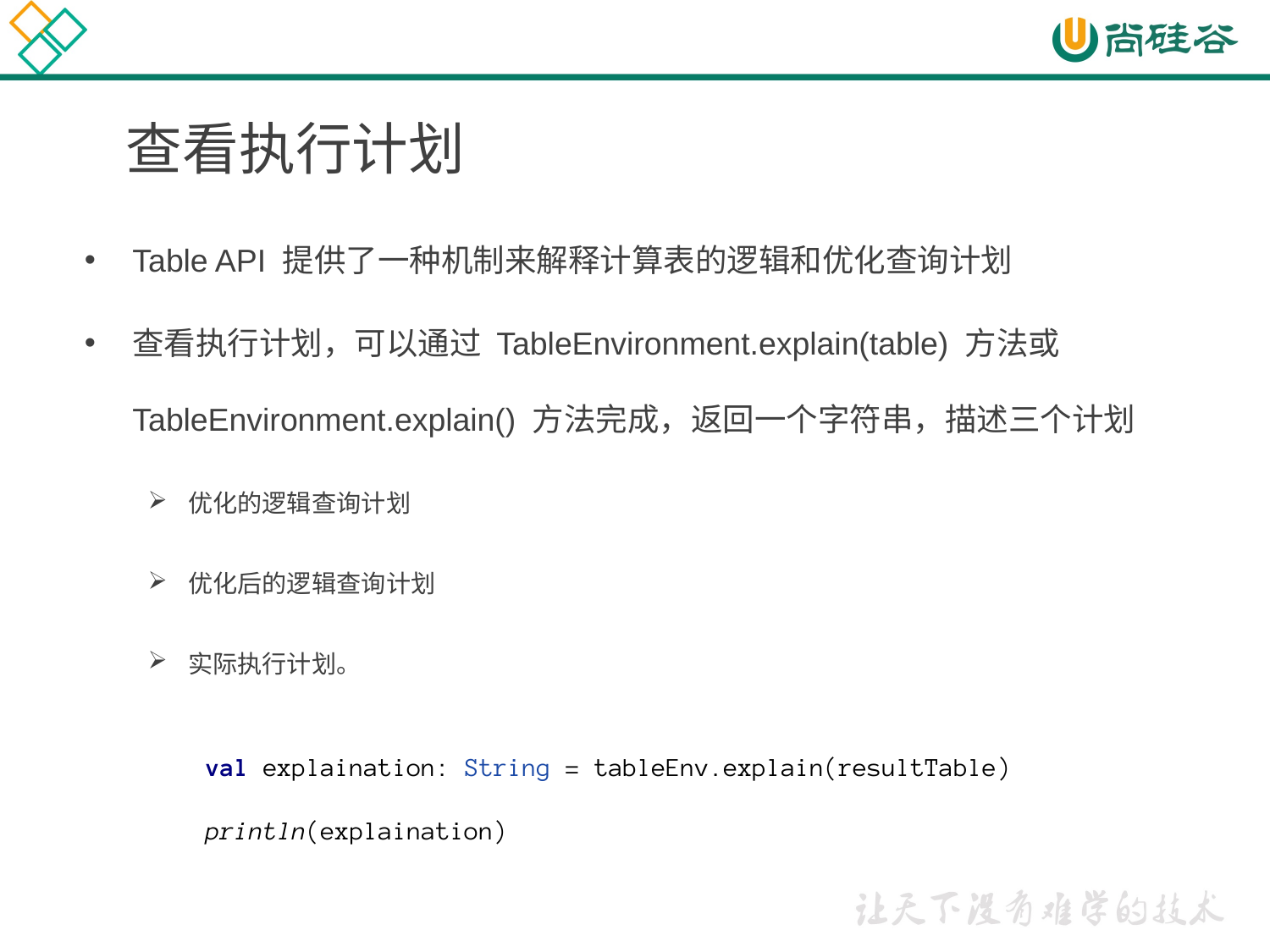

# 查看执行计划
Table API 提供了一种机制来解释计算表的逻辑和优化查询计划
查看执行计划，可以通过 TableEnvironment.explain(table) 方法或  TableEnvironment.explain() 方法完成，返回一个字符串，描述三个计划
优化的逻辑查询计划
优化后的逻辑查询计划
实际执行计划。
val explaination: String = tableEnv.explain(resultTable)
println(explaination)